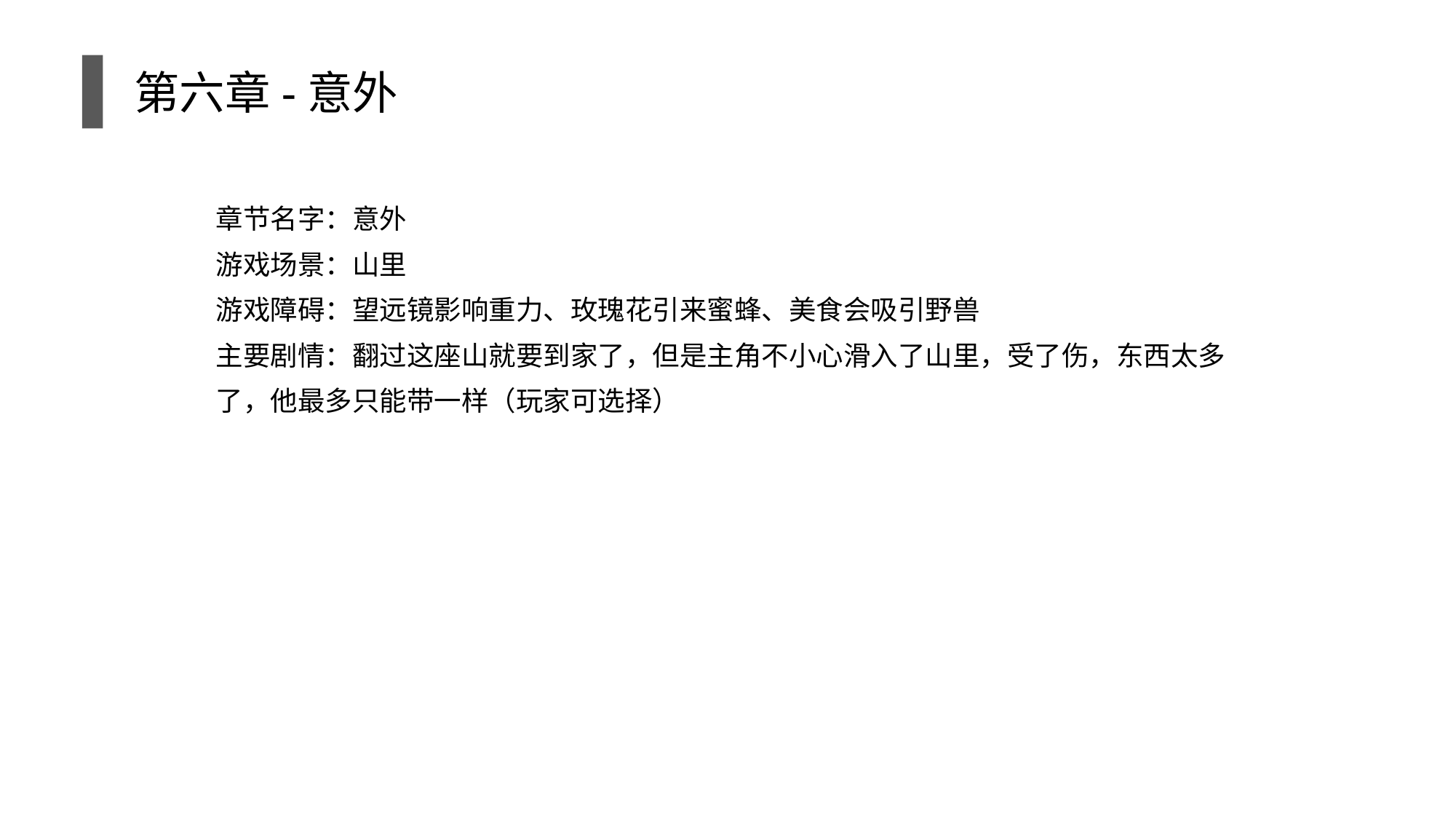

第六章-意外
章节名字：意外
游戏场景：山里
游戏障碍：望远镜影响重力、玫瑰花引来蜜蜂、美食会吸引野兽
主要剧情：翻过这座山就要到家了，但是主角不小心滑入了山里，受了伤，东西太多了，他最多只能带一样（玩家可选择）